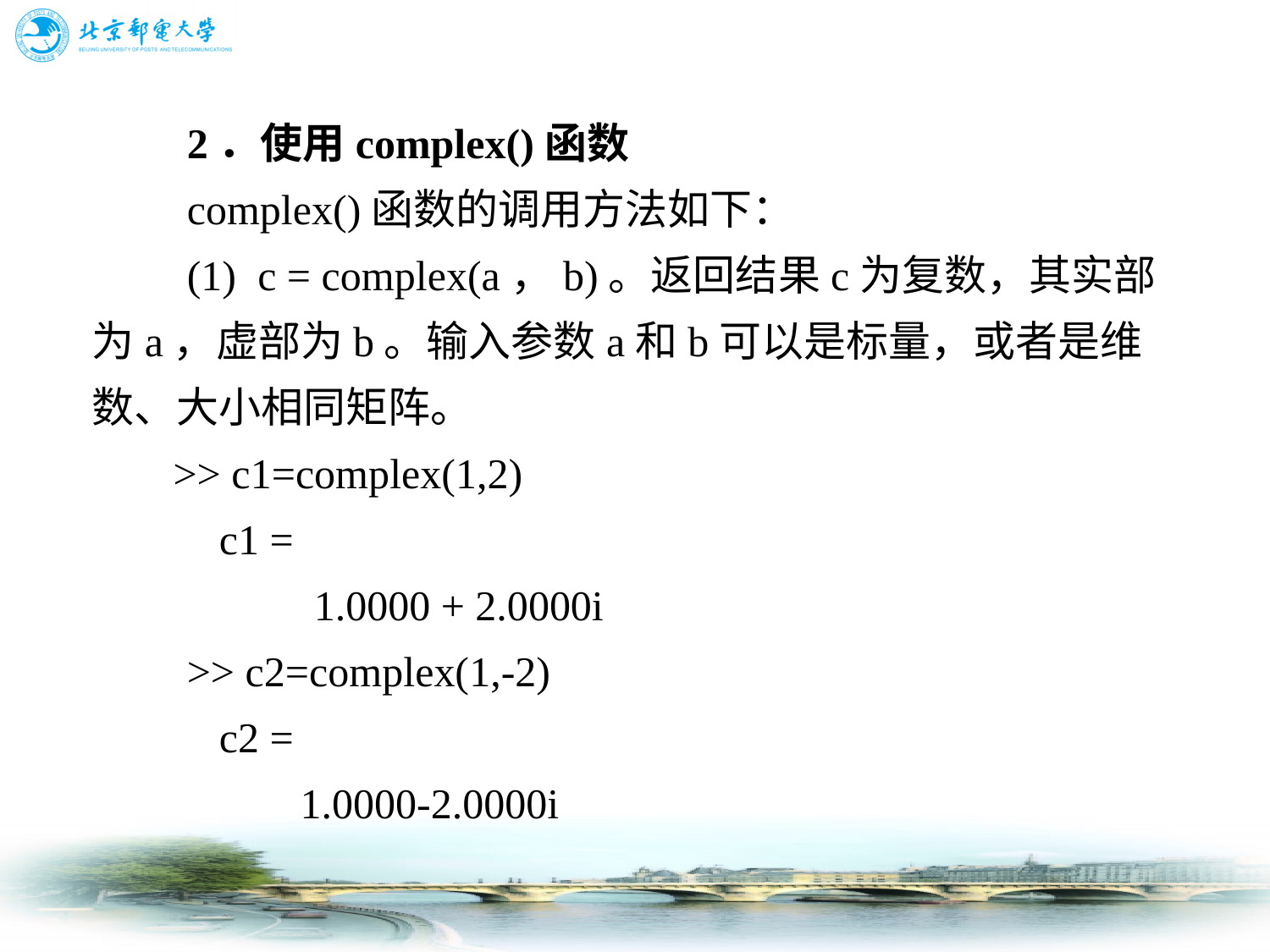

# 2．使用complex()函数 　　complex()函数的调用方法如下： 　　(1)  c = complex(a，b)。返回结果c为复数，其实部为a，虚部为b。输入参数a和b可以是标量，或者是维数、大小相同矩阵。 　>> c1=complex(1,2) 　　	c1 = 　　   	　　1.0000 + 2.0000i 　　>> c2=complex(1,-2) 　　	c2 = 　　   　　1.0000-2.0000i